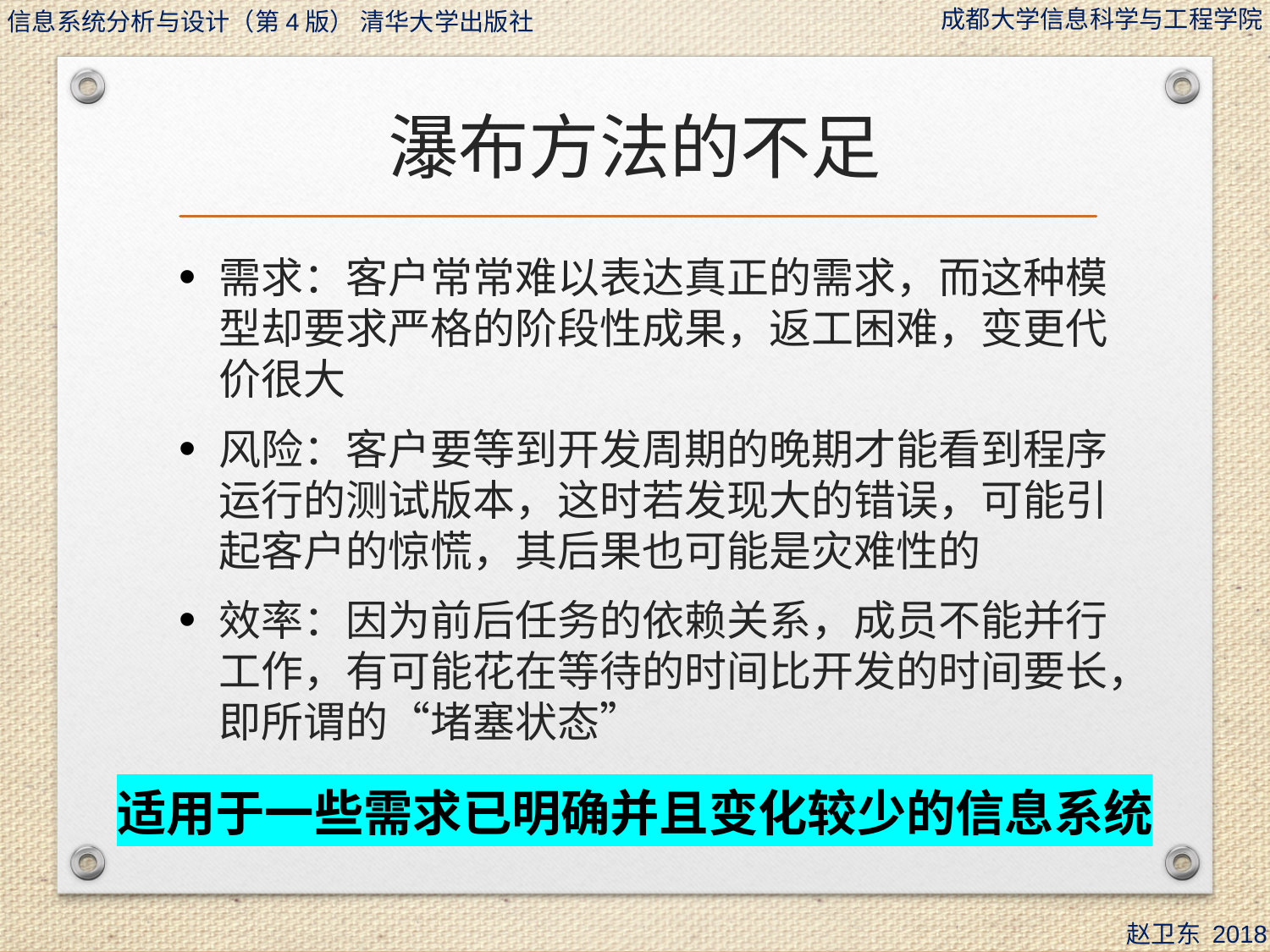

# 瀑布方法的不足
需求：客户常常难以表达真正的需求，而这种模型却要求严格的阶段性成果，返工困难，变更代价很大
风险：客户要等到开发周期的晚期才能看到程序运行的测试版本，这时若发现大的错误，可能引起客户的惊慌，其后果也可能是灾难性的
效率：因为前后任务的依赖关系，成员不能并行工作，有可能花在等待的时间比开发的时间要长，即所谓的“堵塞状态”
适用于一些需求已明确并且变化较少的信息系统